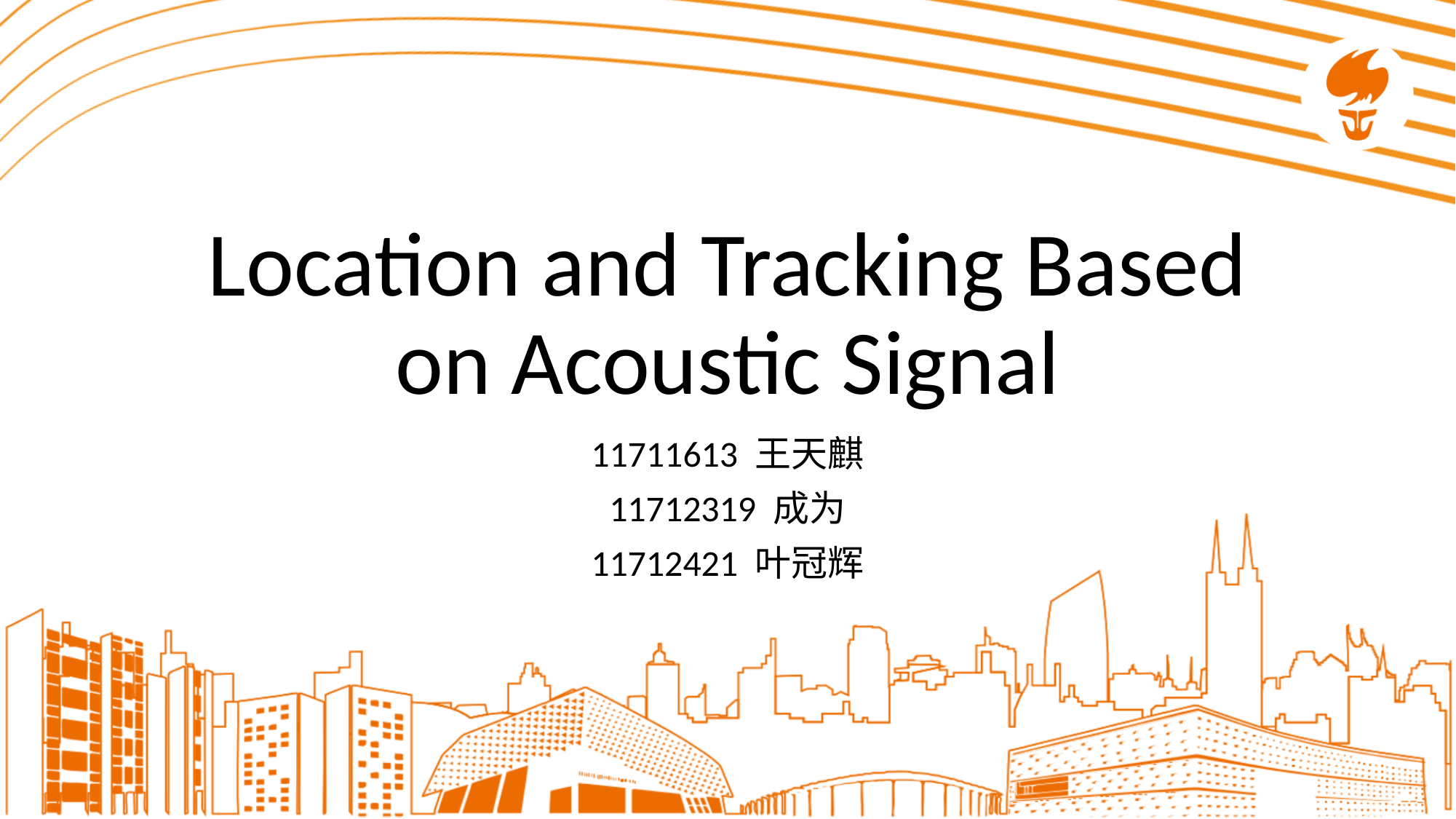

# Location and Tracking Based on Acoustic Signal
11711613 王天麒
11712319 成为
11712421 叶冠辉